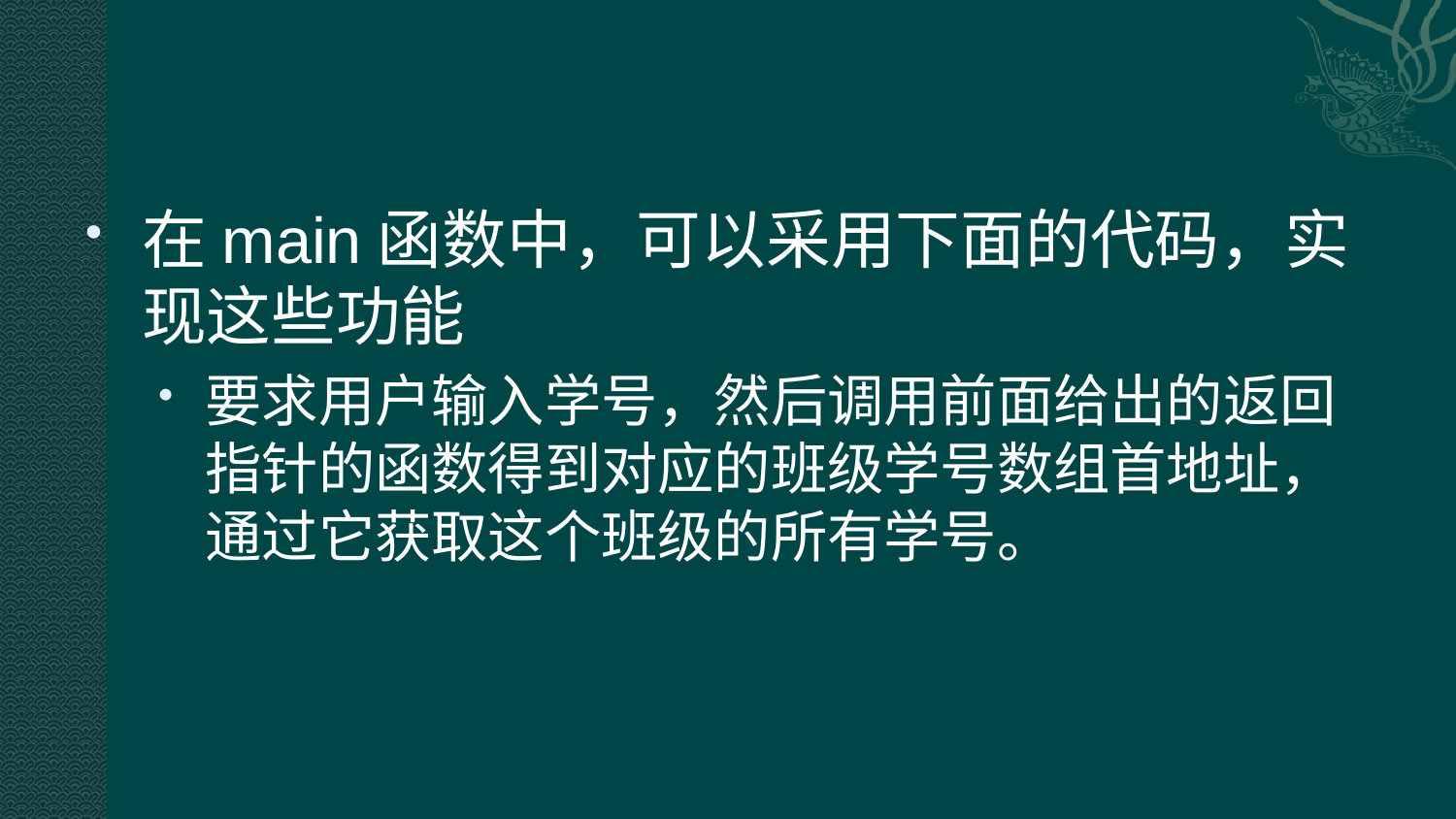

#
在main函数中，可以采用下面的代码，实现这些功能
要求用户输入学号，然后调用前面给出的返回指针的函数得到对应的班级学号数组首地址，通过它获取这个班级的所有学号。